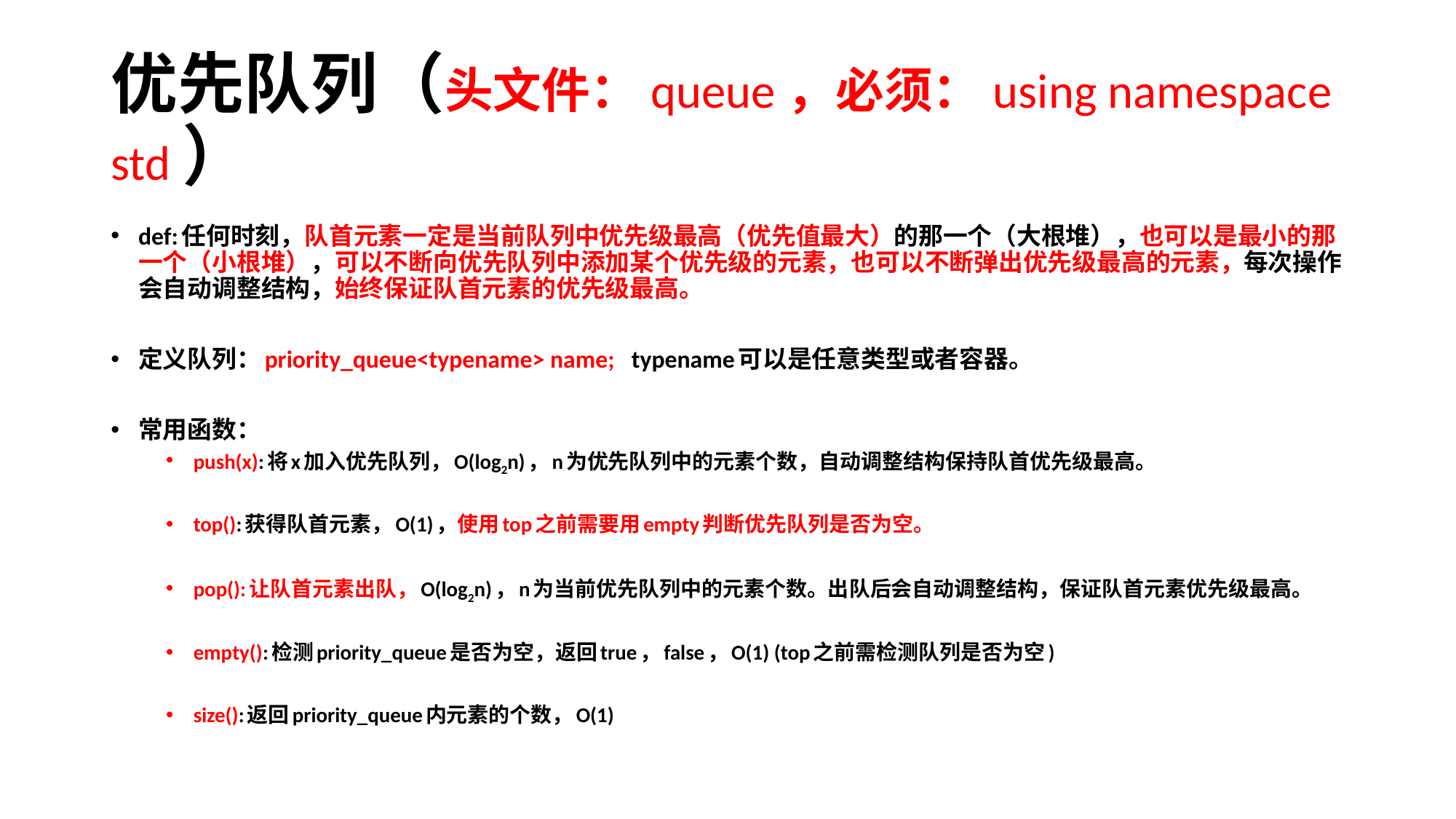

# 优先队列（头文件：queue，必须：using namespace std）
def:任何时刻，队首元素一定是当前队列中优先级最高（优先值最大）的那一个（大根堆），也可以是最小的那一个（小根堆），可以不断向优先队列中添加某个优先级的元素，也可以不断弹出优先级最高的元素，每次操作会自动调整结构，始终保证队首元素的优先级最高。

定义队列：priority_queue<typename> name;   typename可以是任意类型或者容器。

常用函数：
push(x):将x加入优先队列，O(log2n)，n为优先队列中的元素个数，自动调整结构保持队首优先级最高。

top():获得队首元素，O(1)，使用top之前需要用empty判断优先队列是否为空。

pop():让队首元素出队，O(log2n)，n为当前优先队列中的元素个数。出队后会自动调整结构，保证队首元素优先级最高。

empty():检测priority_queue是否为空，返回true，false，O(1) (top之前需检测队列是否为空)

size():返回priority_queue内元素的个数，O(1)